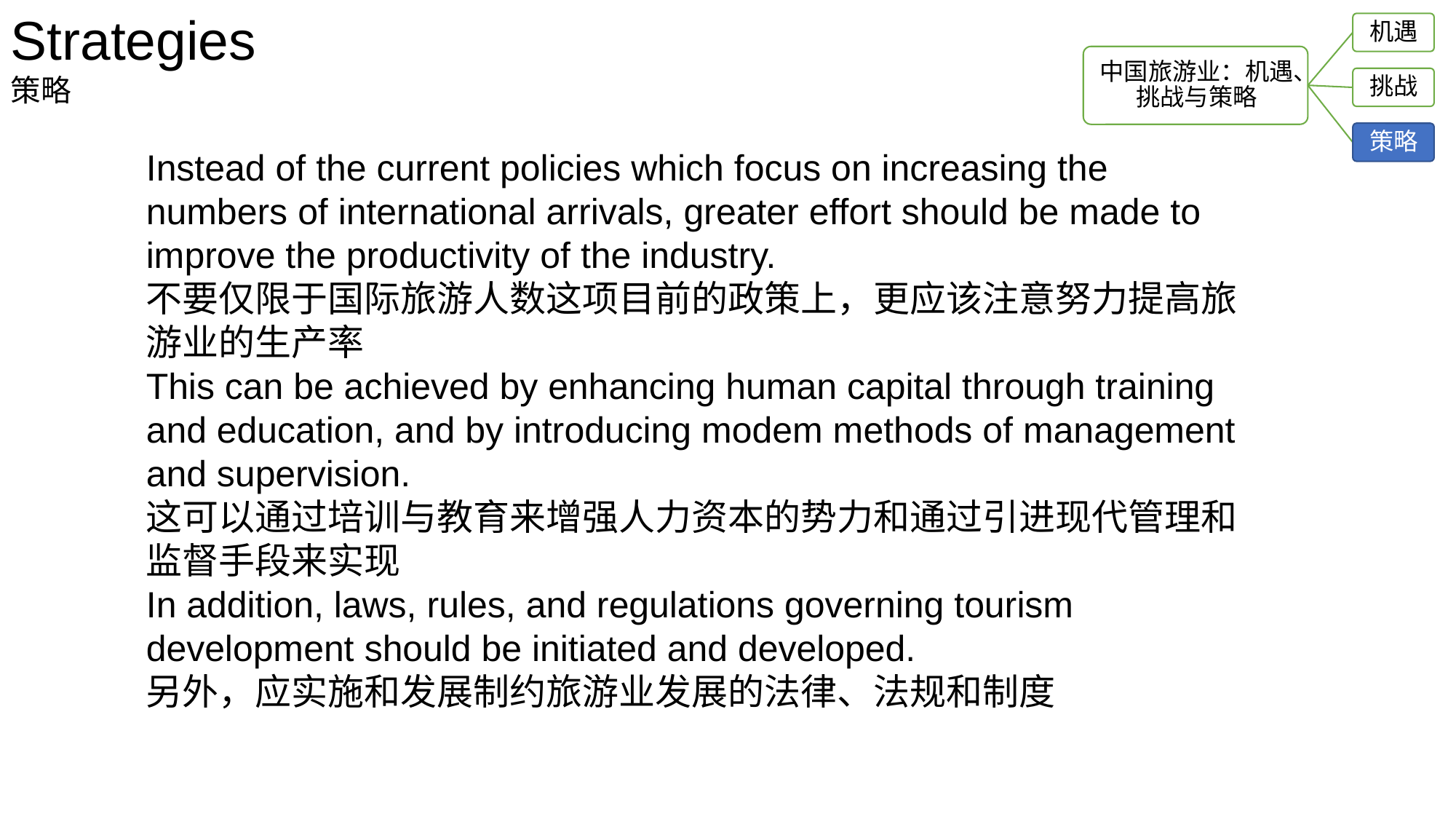

Strategies
策略
中国旅游业：机遇、挑战与策略

机遇

挑战

策略
Instead of the current policies which focus on increasing the numbers of international arrivals, greater effort should be made to improve the productivity of the industry.
不要仅限于国际旅游人数这项目前的政策上，更应该注意努力提高旅游业的生产率
This can be achieved by enhancing human capital through training and education, and by introducing modem methods of management and supervision.
这可以通过培训与教育来增强人力资本的势力和通过引进现代管理和监督手段来实现
In addition, laws, rules, and regulations governing tourism development should be initiated and developed.
另外，应实施和发展制约旅游业发展的法律、法规和制度